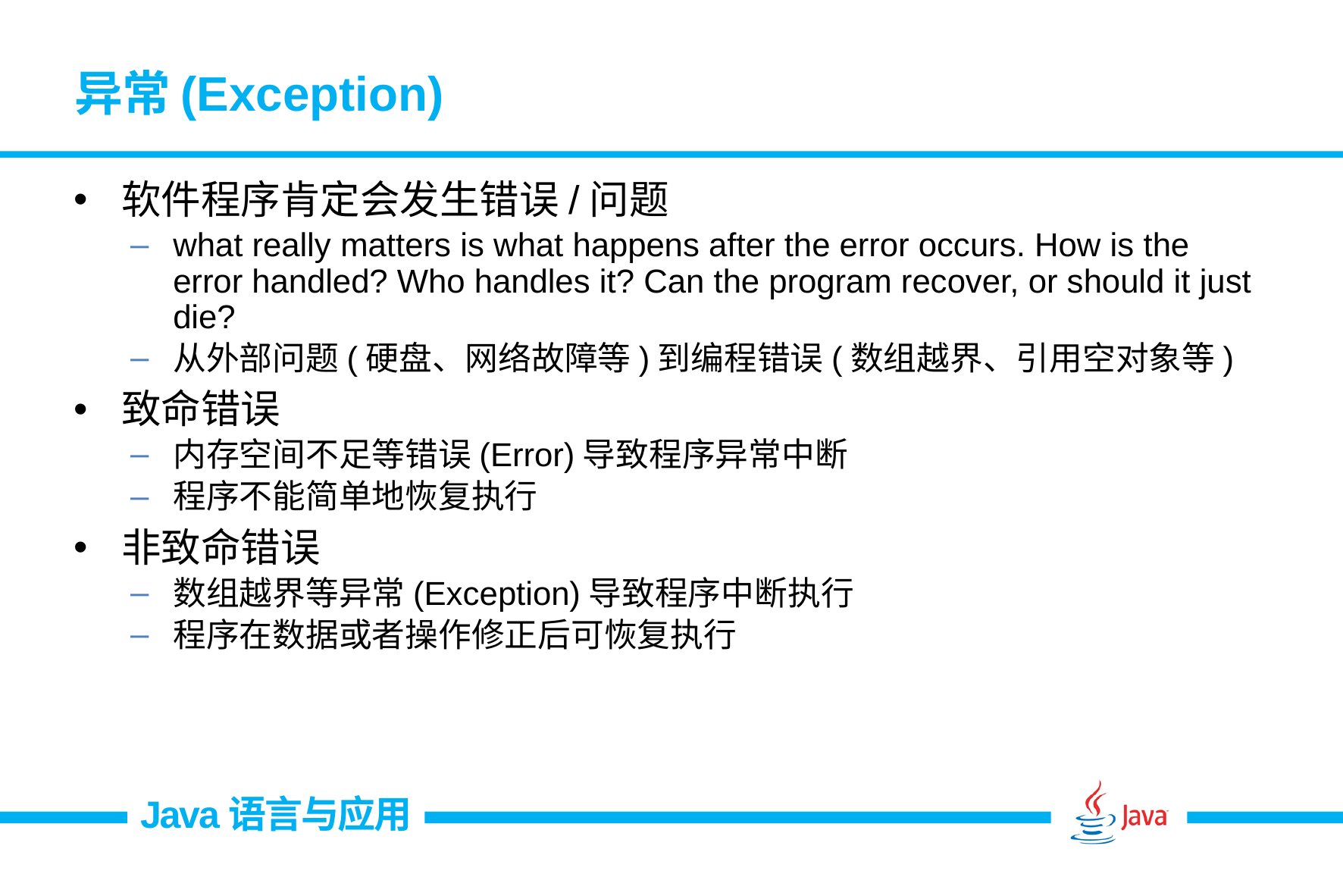

11
软件程序肯定会发生错误/问题
what really matters is what happens after the error occurs. How is the error handled? Who handles it? Can the program recover, or should it just die?
从外部问题(硬盘、网络故障等)到编程错误(数组越界、引用空对象等)
致命错误
内存空间不足等错误(Error)导致程序异常中断
程序不能简单地恢复执行
非致命错误
数组越界等异常(Exception)导致程序中断执行
程序在数据或者操作修正后可恢复执行
# 异常(Exception)